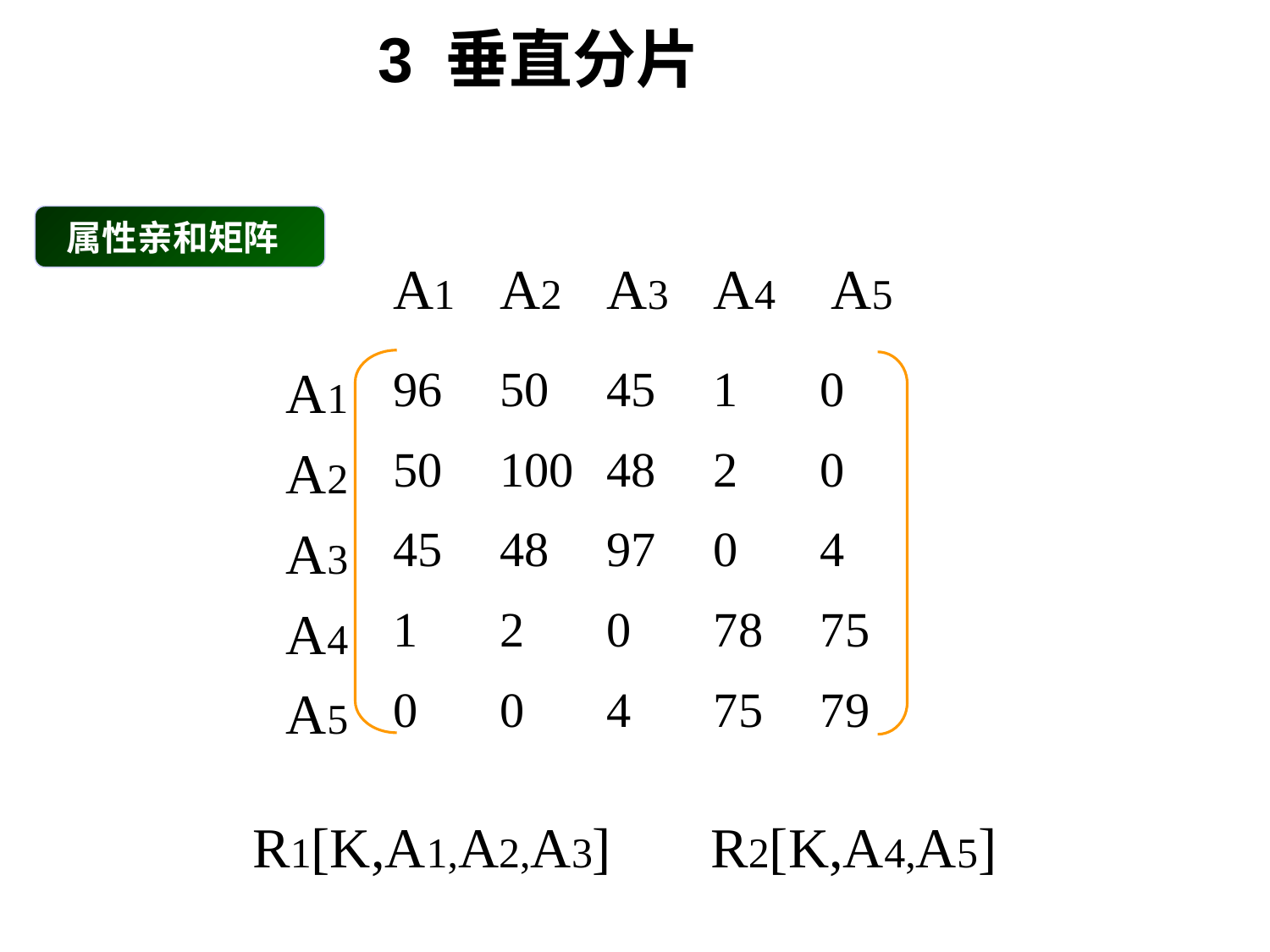

3 垂直分片

 属性亲和矩阵

A1

A2

A3

A4

 A5

A1

96
50
45
1
0

A2

50
100
48
2
0

A3

45
48
97
0
4

A4

1
2
0
78
75

A5

0
0
4
75
79

R1[K,A1,A2,A3]       R2[K,A4,A5]